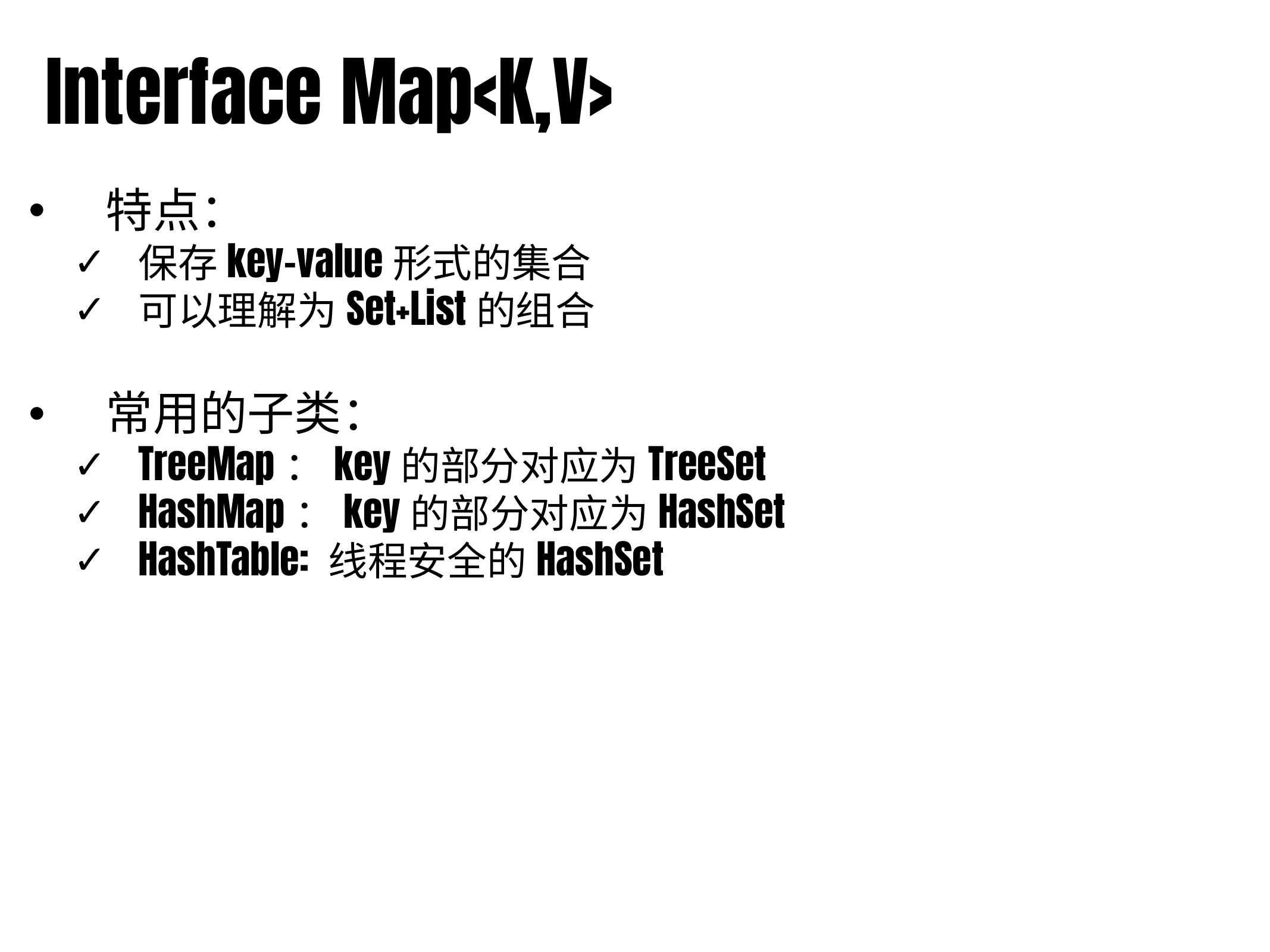

# Interface Map<K,V>
特点：
保存key-value形式的集合
可以理解为Set+List的组合

常用的子类：
TreeMap：key的部分对应为TreeSet
HashMap：key的部分对应为HashSet
HashTable: 线程安全的HashSet
8